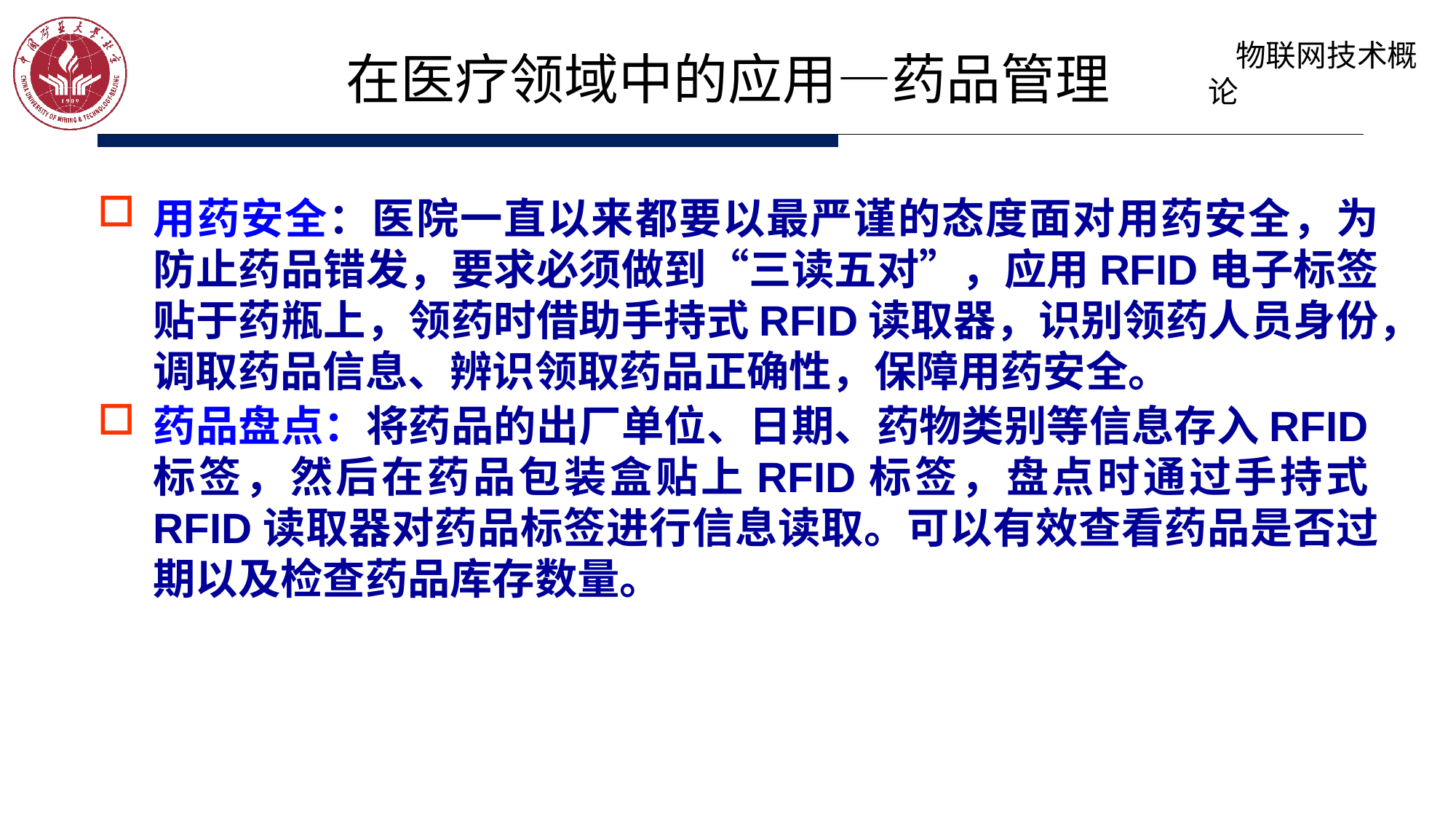

# 在医疗领域中的应用—药品管理
用药安全：医院一直以来都要以最严谨的态度面对用药安全，为防止药品错发，要求必须做到“三读五对”，应用RFID电子标签贴于药瓶上，领药时借助手持式RFID读取器，识别领药人员身份，调取药品信息、辨识领取药品正确性，保障用药安全。
药品盘点：将药品的出厂单位、日期、药物类别等信息存入RFID标签，然后在药品包装盒贴上RFID标签，盘点时通过手持式RFID读取器对药品标签进行信息读取。可以有效查看药品是否过期以及检查药品库存数量。